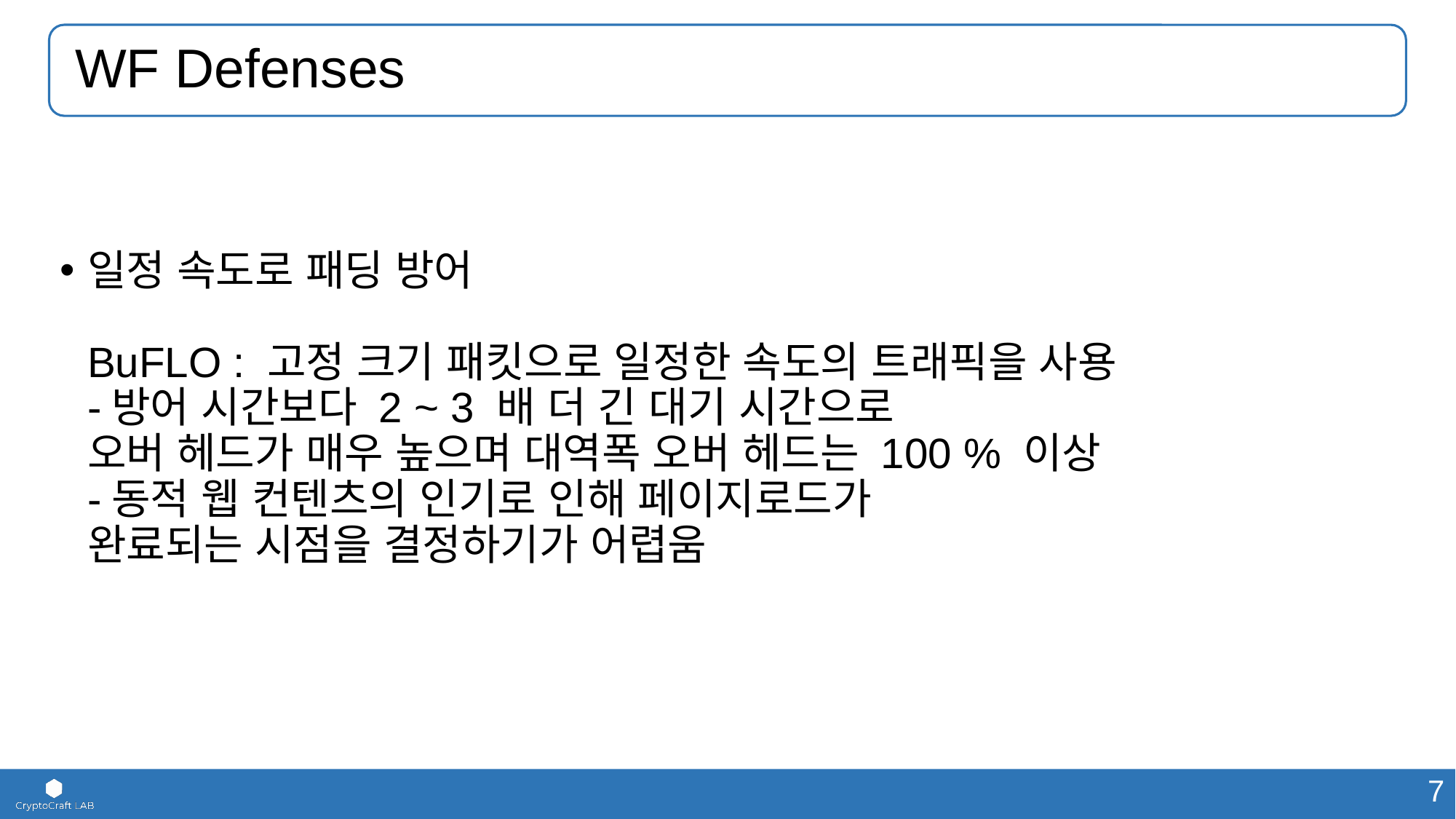

# WF Defenses
일정 속도로 패딩 방어
BuFLO : 고정 크기 패킷으로 일정한 속도의 트래픽을 사용
-방어 시간보다 2 ~ 3 배 더 긴 대기 시간으로
오버 헤드가 매우 높으며 대역폭 오버 헤드는 100 % 이상
-동적 웹 컨텐츠의 인기로 인해 페이지로드가
완료되는 시점을 결정하기가 어렵움